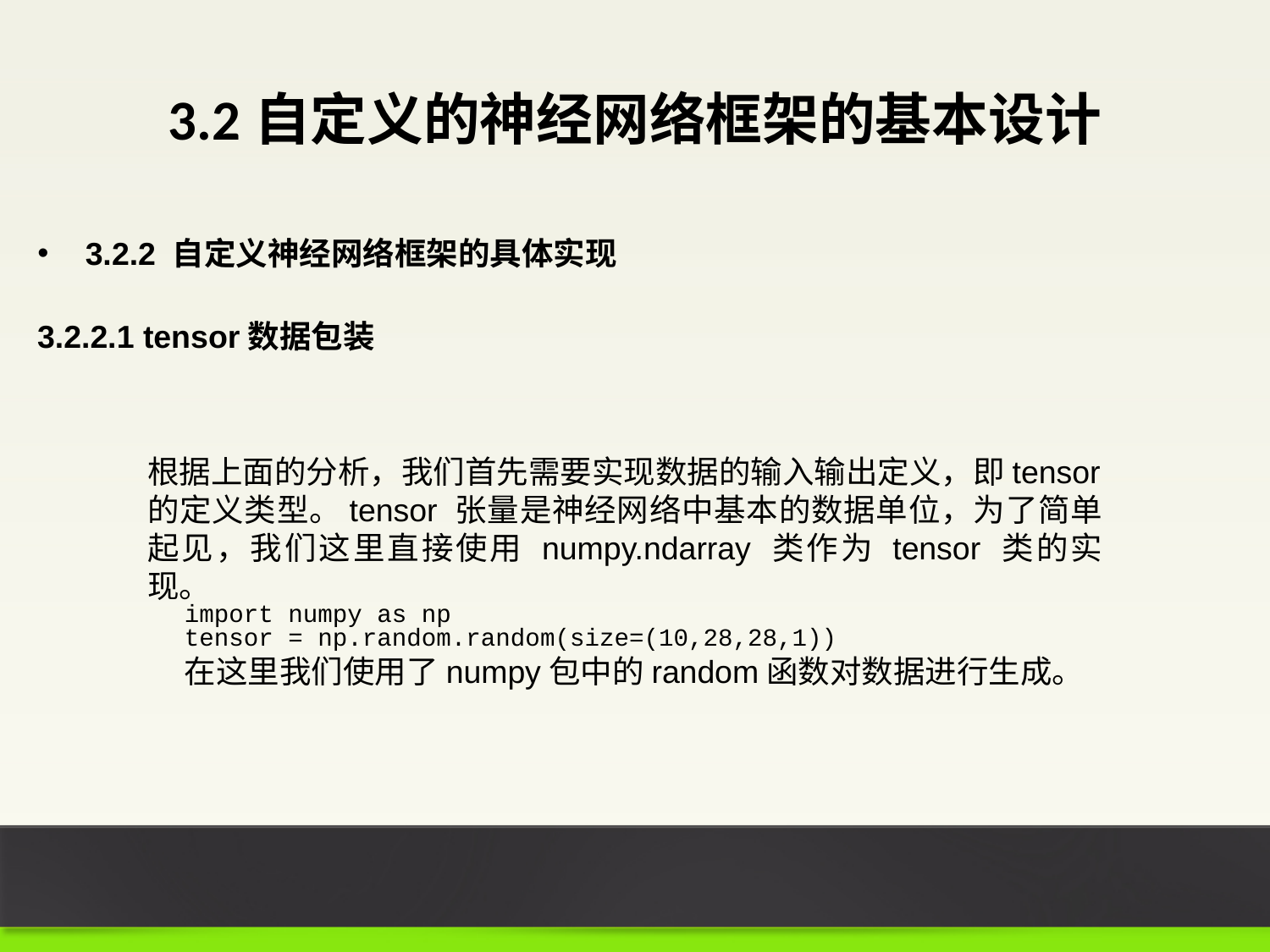

# 3.2自定义的神经网络框架的基本设计
3.2.2 自定义神经网络框架的具体实现

3.2.2.1 tensor数据包装
根据上面的分析，我们首先需要实现数据的输入输出定义，即tensor的定义类型。tensor 张量是神经网络中基本的数据单位，为了简单起见，我们这里直接使用 numpy.ndarray 类作为 tensor 类的实现。
import numpy as np
tensor = np.random.random(size=(10,28,28,1))
在这里我们使用了numpy包中的random函数对数据进行生成。